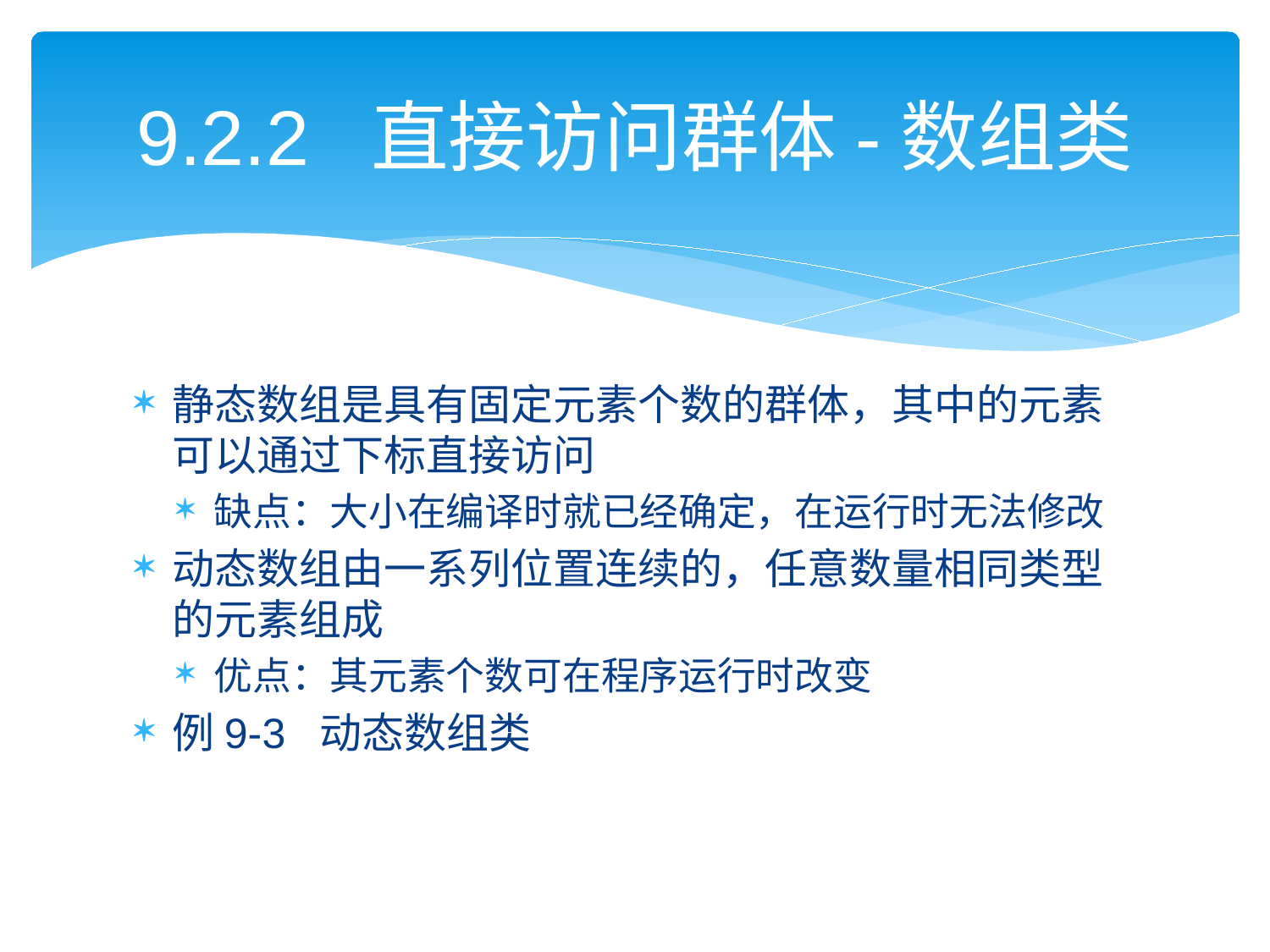

# 9.2.2  直接访问群体-数组类
静态数组是具有固定元素个数的群体，其中的元素可以通过下标直接访问
缺点：大小在编译时就已经确定，在运行时无法修改
动态数组由一系列位置连续的，任意数量相同类型的元素组成
优点：其元素个数可在程序运行时改变
例9-3  动态数组类